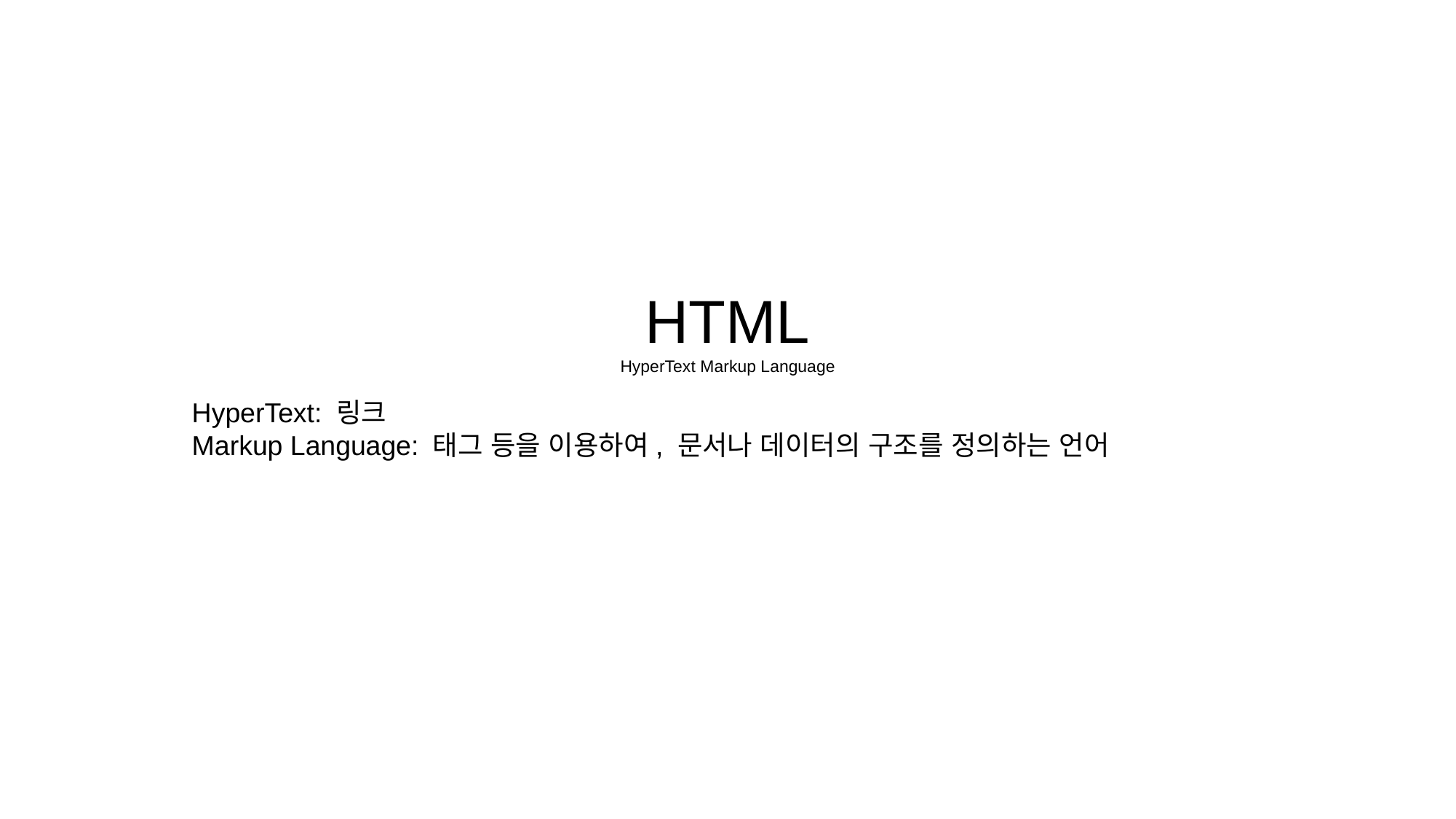

HTML
HyperText Markup Language

HyperText: 링크
Markup Language: 태그 등을 이용하여, 문서나 데이터의 구조를 정의하는 언어